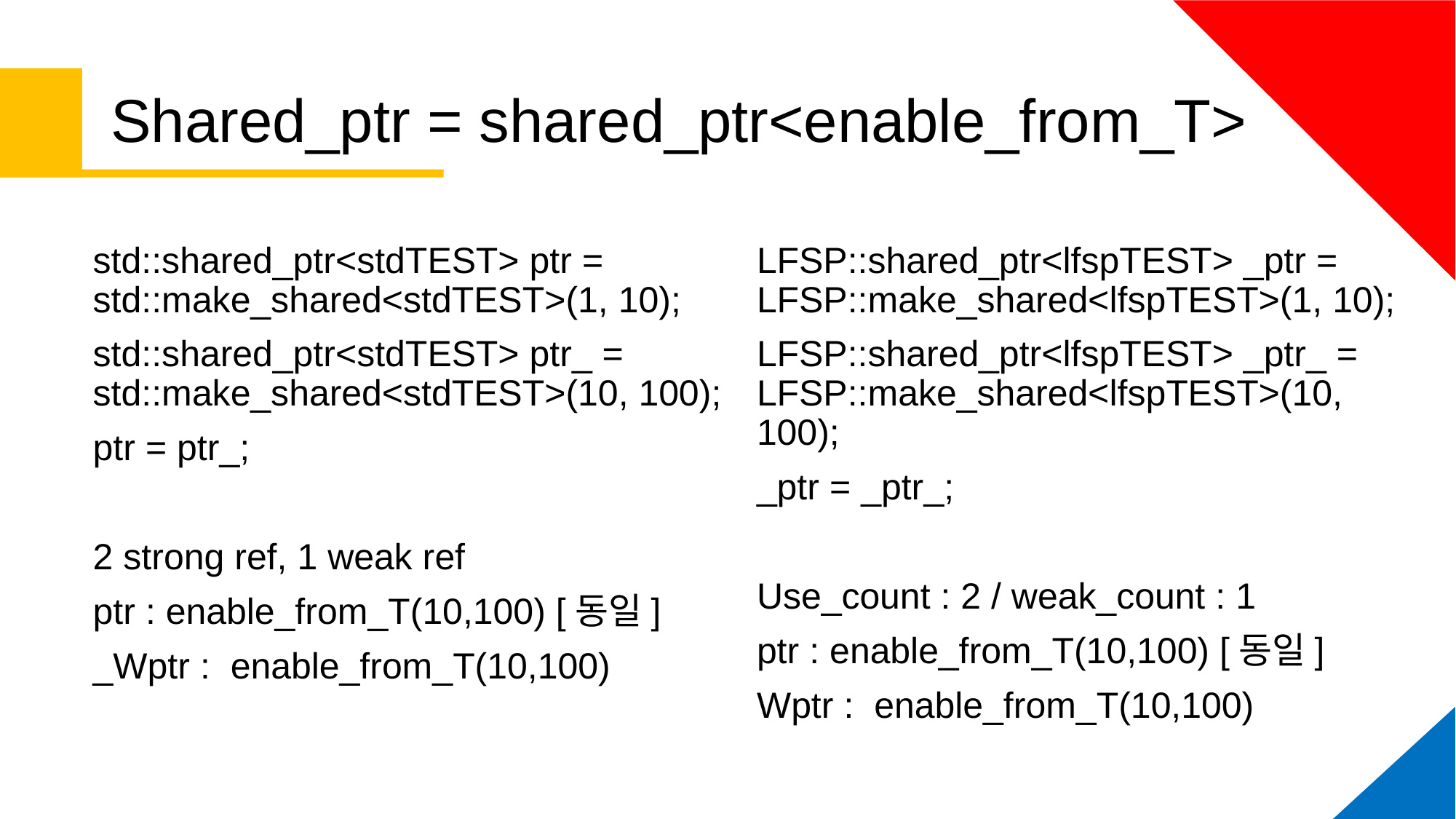

# Shared_ptr = shared_ptr<enable_from_T>

std::shared_ptr<stdTEST> ptr = std::make_shared<stdTEST>(1, 10);
std::shared_ptr<stdTEST> ptr_ = std::make_shared<stdTEST>(10, 100);
ptr = ptr_;

2 strong ref, 1 weak ref
ptr : enable_from_T(10,100) [동일]
_Wptr :  enable_from_T(10,100)

LFSP::shared_ptr<lfspTEST> _ptr = LFSP::make_shared<lfspTEST>(1, 10);
LFSP::shared_ptr<lfspTEST> _ptr_ = LFSP::make_shared<lfspTEST>(10, 100);
_ptr = _ptr_;

Use_count : 2 / weak_count : 1
ptr : enable_from_T(10,100) [동일]
Wptr :  enable_from_T(10,100)